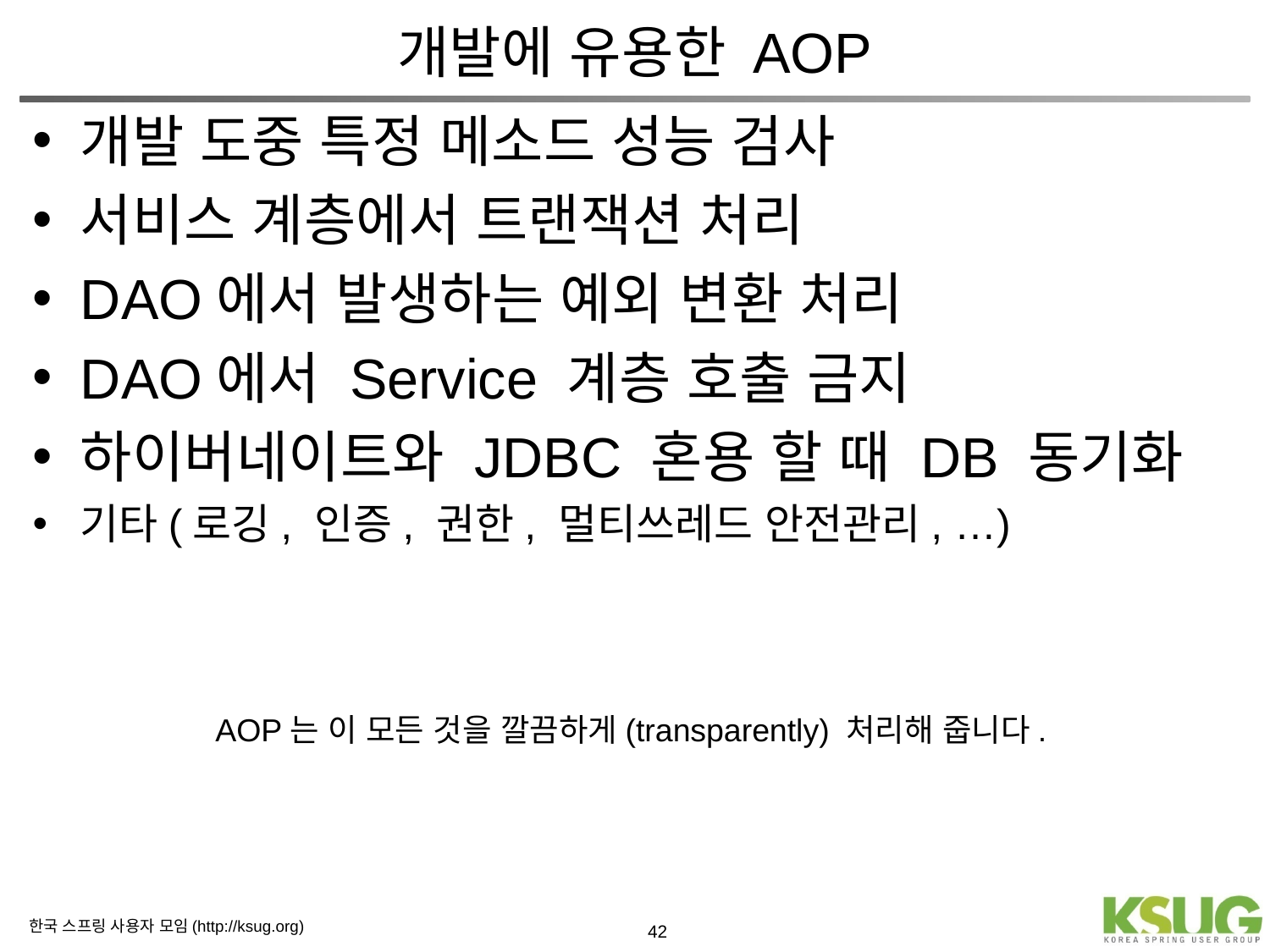

# 개발에 유용한 AOP
개발 도중 특정 메소드 성능 검사
서비스 계층에서 트랜잭션 처리
DAO에서 발생하는 예외 변환 처리
DAO에서 Service 계층 호출 금지
하이버네이트와 JDBC 혼용 할 때 DB 동기화
기타(로깅, 인증, 권한, 멀티쓰레드 안전관리, …)

AOP는 이 모든 것을 깔끔하게(transparently) 처리해 줍니다.